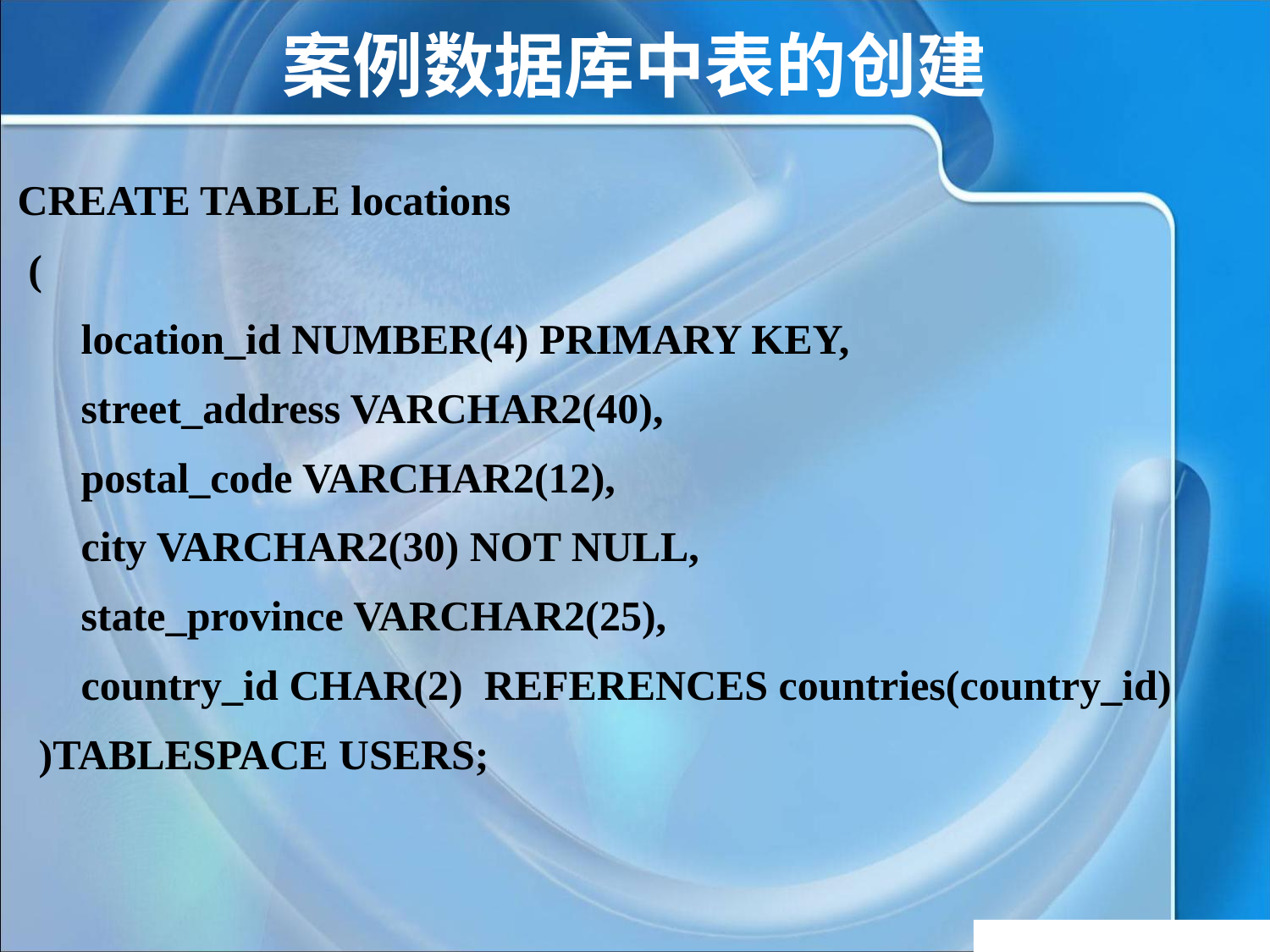

# 案例数据库中表的创建
CREATE TABLE locations
 (
      location_id NUMBER(4) PRIMARY KEY,
      street_address VARCHAR2(40),
      postal_code VARCHAR2(12),
      city VARCHAR2(30) NOT NULL,
      state_province VARCHAR2(25),
      country_id CHAR(2)  REFERENCES countries(country_id)
  )TABLESPACE USERS;
38